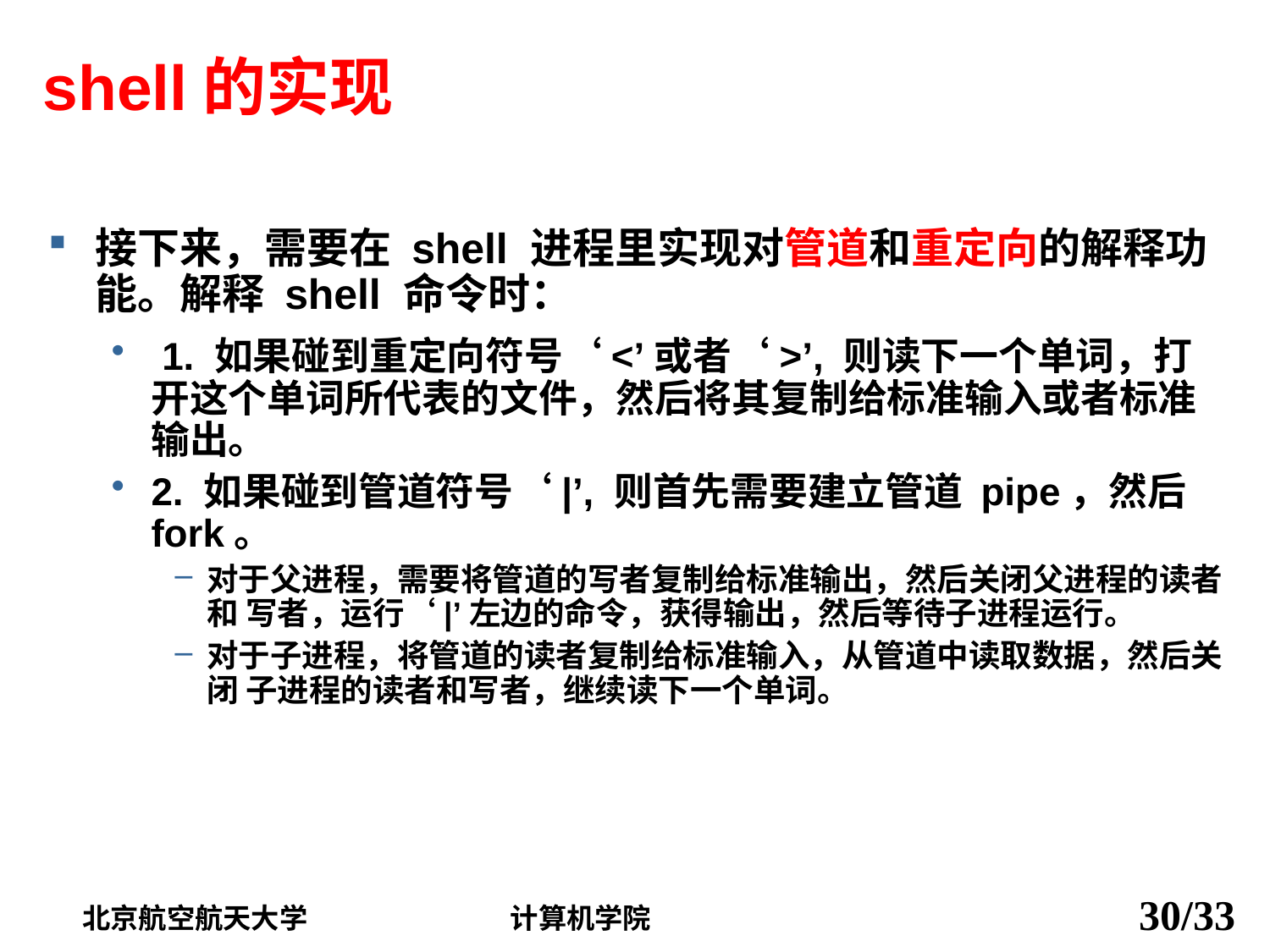

# shell的实现
接下来，需要在 shell 进程里实现对管道和重定向的解释功能。解释 shell 命令时：
 1. 如果碰到重定向符号‘<’或者‘>’, 则读下一个单词，打开这个单词所代表的文件，然后将其复制给标准输入或者标准输出。
2. 如果碰到管道符号‘|’, 则首先需要建立管道 pipe，然后 fork。
对于父进程，需要将管道的写者复制给标准输出，然后关闭父进程的读者和 写者，运行‘|’左边的命令，获得输出，然后等待子进程运行。
对于子进程，将管道的读者复制给标准输入，从管道中读取数据，然后关闭 子进程的读者和写者，继续读下一个单词。